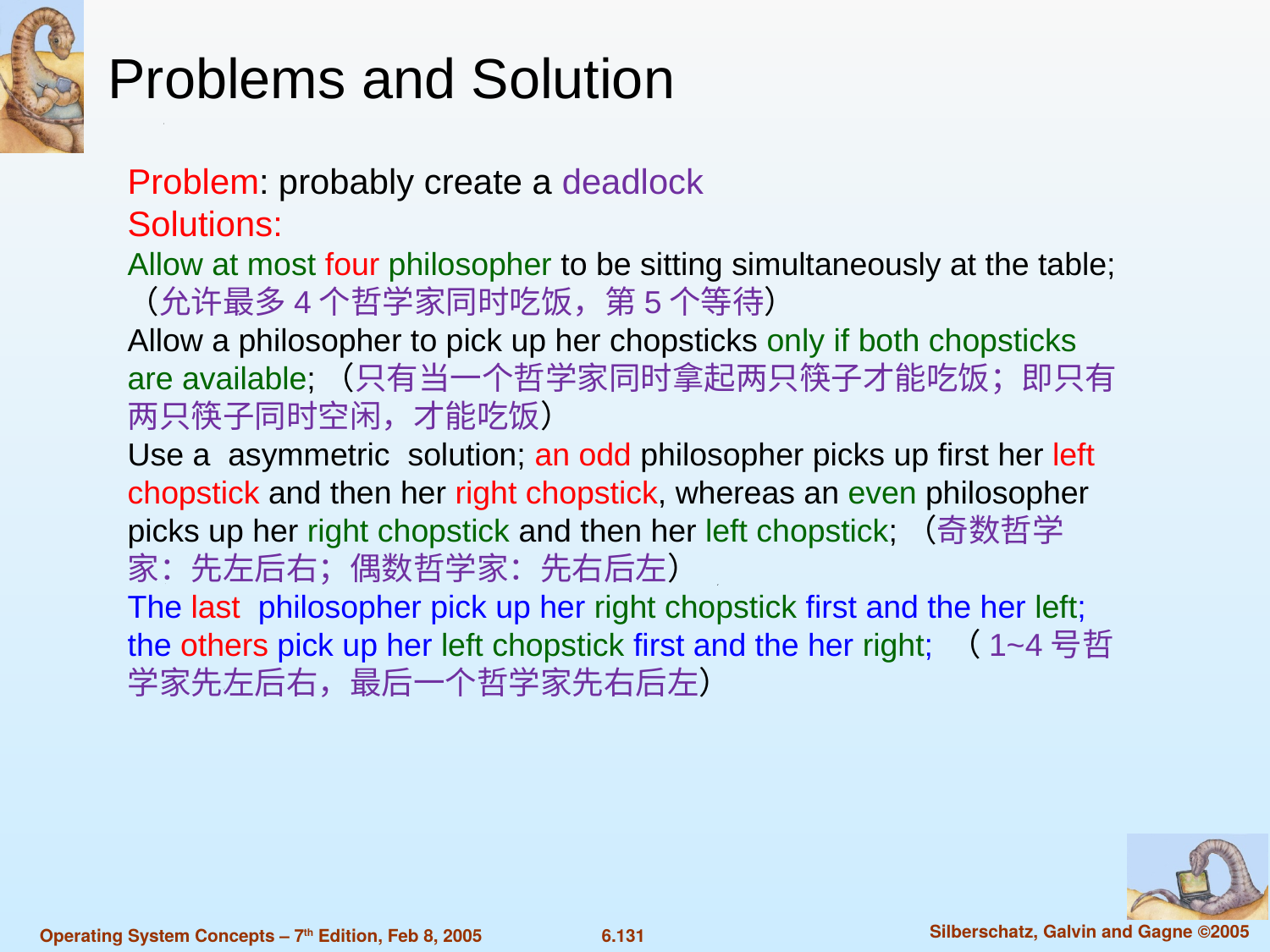

Problems and Solution
Problem: probably create a deadlock
Solutions:
Allow at most four philosopher to be sitting simultaneously at the table;（允许最多4个哲学家同时吃饭，第5个等待）
Allow a philosopher to pick up her chopsticks only if both chopsticks are available;（只有当一个哲学家同时拿起两只筷子才能吃饭；即只有两只筷子同时空闲，才能吃饭）
Use a  asymmetric  solution; an odd philosopher picks up first her left chopstick and then her right chopstick, whereas an even philosopher picks up her right chopstick and then her left chopstick;（奇数哲学家：先左后右；偶数哲学家：先右后左）
The last  philosopher pick up her right chopstick first and the her left; the others pick up her left chopstick first and the her right; （1~4号哲学家先左后右，最后一个哲学家先右后左）